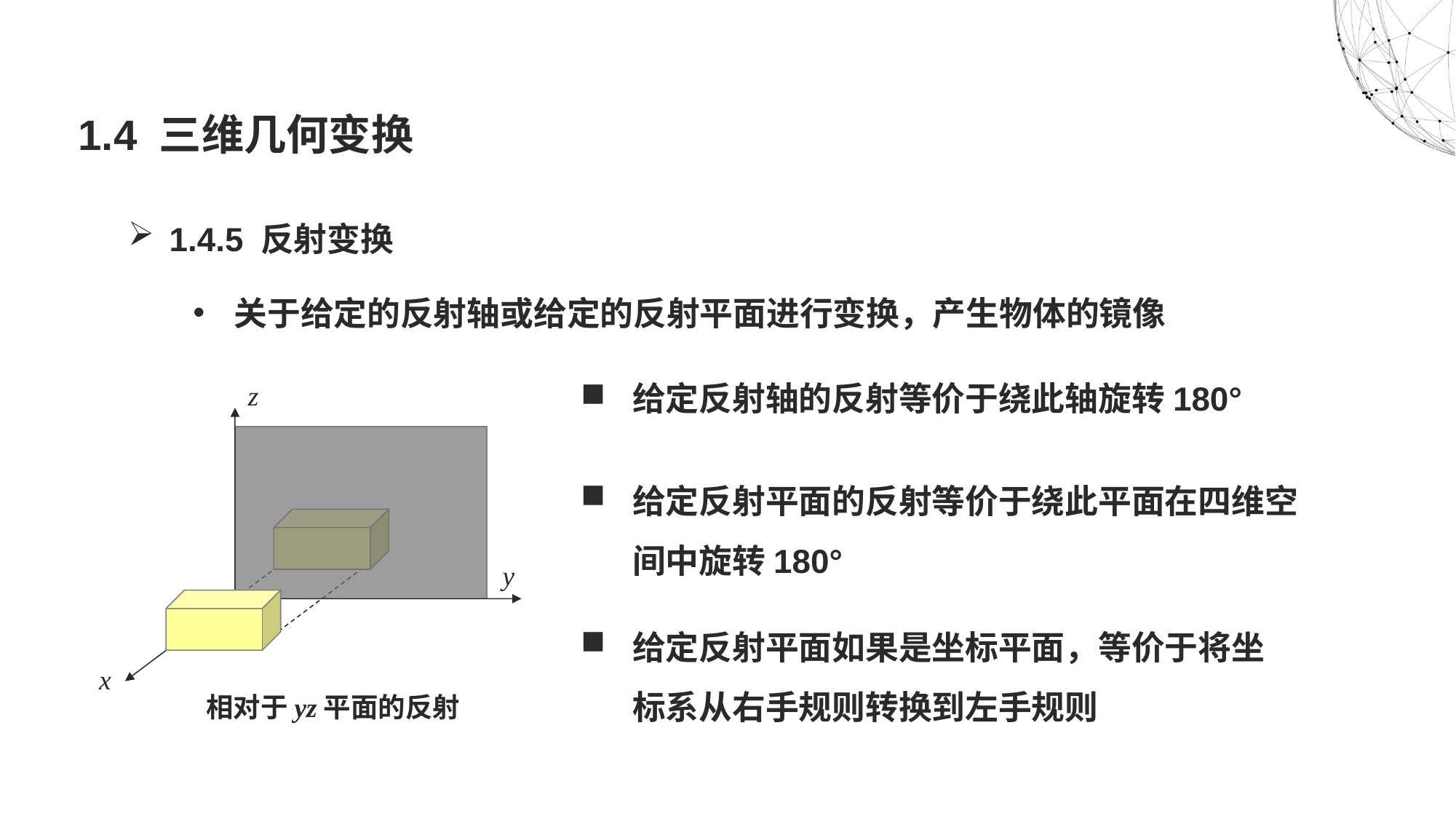

# 1.4 三维几何变换
1.4.5 反射变换
关于给定的反射轴或给定的反射平面进行变换，产生物体的镜像

z
给定反射轴的反射等价于绕此轴旋转180°

给定反射平面的反射等价于绕此平面在四维空间中旋转180°

y

给定反射平面如果是坐标平面，等价于将坐标系从右手规则转换到左手规则
x
相对于yz平面的反射